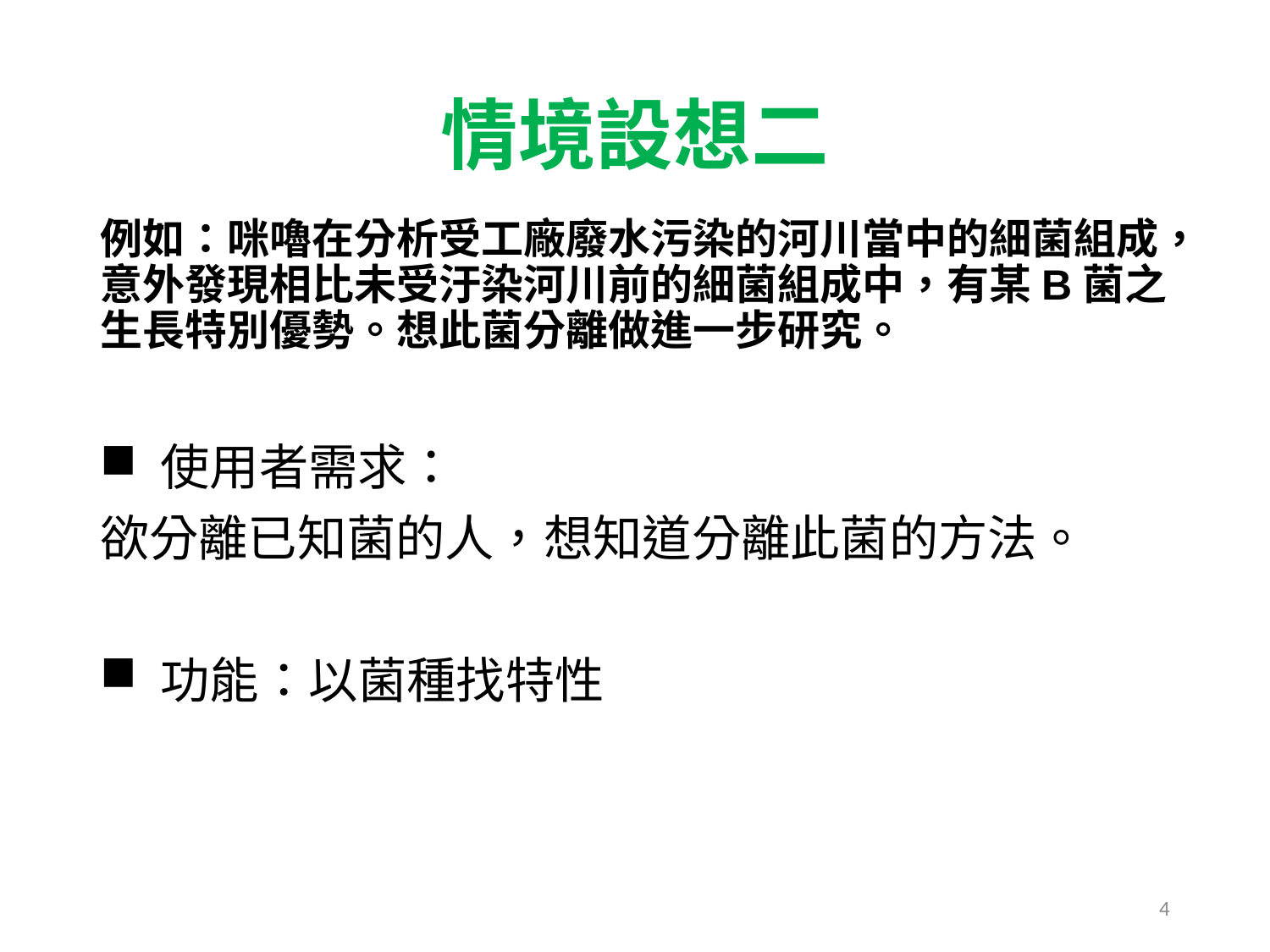

# 情境設想二
例如：咪嚕在分析受工廠廢水污染的河川當中的細菌組成，意外發現相比未受汙染河川前的細菌組成中，有某B菌之生長特別優勢。想此菌分離做進一步研究。

 使用者需求：
欲分離已知菌的人，想知道分離此菌的方法。

 功能：以菌種找特性
4